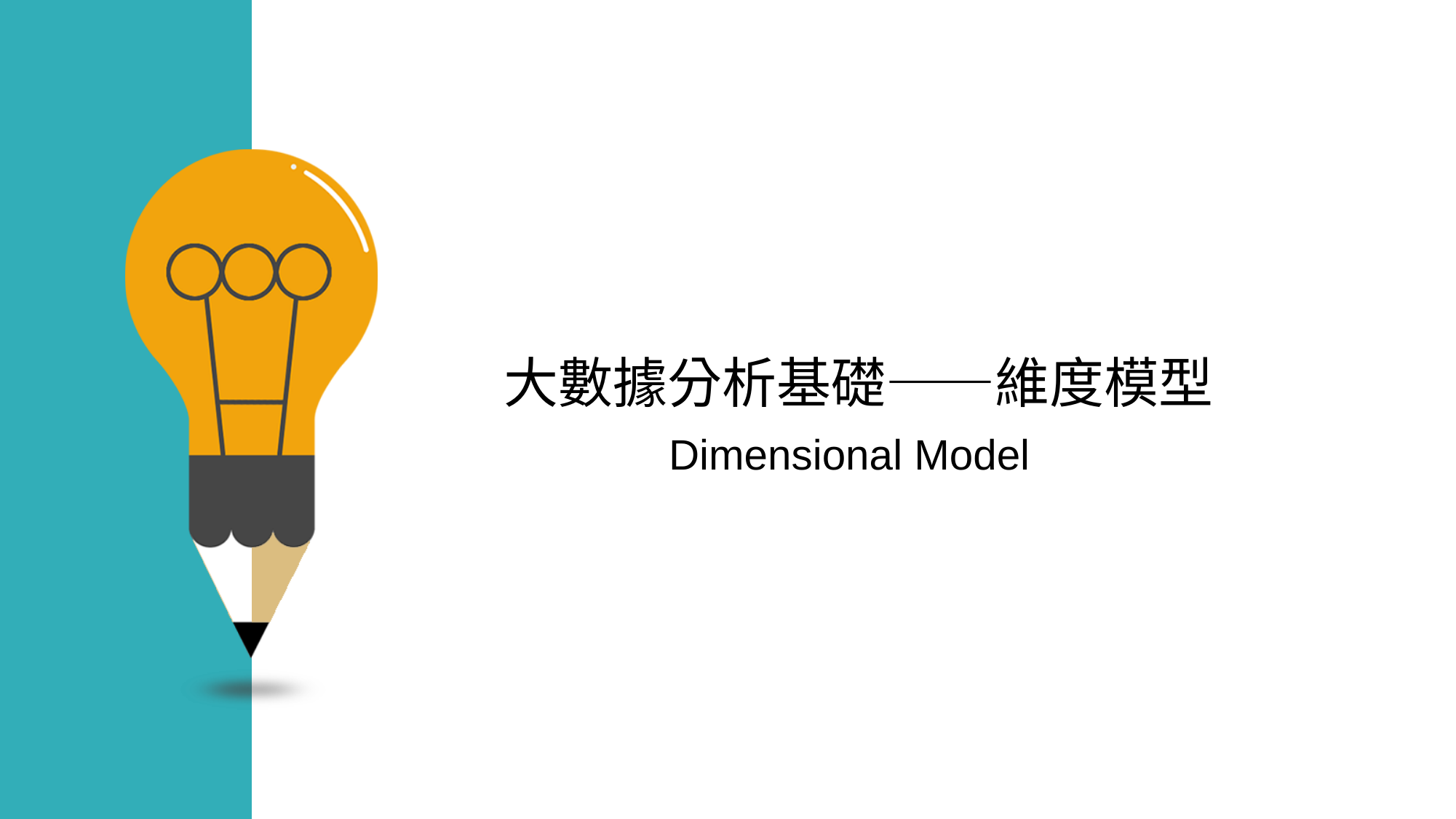

01
大數據分析基礎——維度模型
02
Dimensional Model
03
04